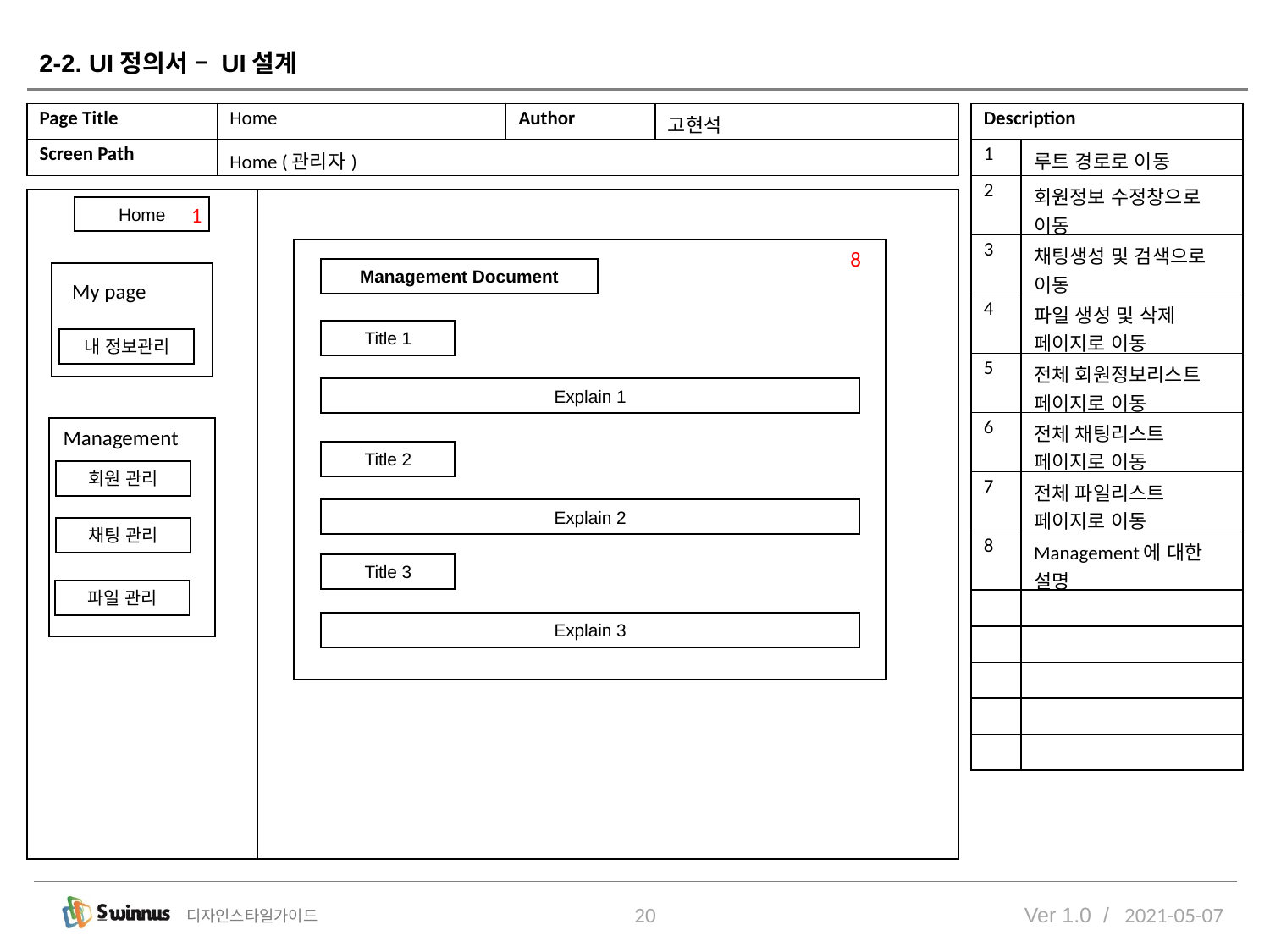

2-2. UI정의서 – UI설계
| Page Title | Home | Author | 고현석 |
| --- | --- | --- | --- |
| Screen Path | Home (관리자) |  |  |
| Description |  |
| --- | --- |
| 1 | 루트 경로로 이동 |
| 2 | 회원정보 수정창으로 이동 |
| 3 | 채팅생성 및 검색으로 이동 |
| 4 | 파일 생성 및 삭제 페이지로 이동 |
| 5 | 전체 회원정보리스트 페이지로 이동 |
| 6 | 전체 채팅리스트 페이지로 이동 |
| 7 | 전체 파일리스트 페이지로 이동 |
| 8 | Management에 대한 설명 |
|  |  |
|  |  |
|  |  |
|  |  |
|  |  |

1
Home

8
Management Document

My page
Title 1
내 정보관리
Explain 1

Management
Title 2
회원 관리
Explain 2
채팅 관리
Title 3
파일 관리
Explain 3
Ver 1.0  /
2021-05-07
디자인스타일가이드